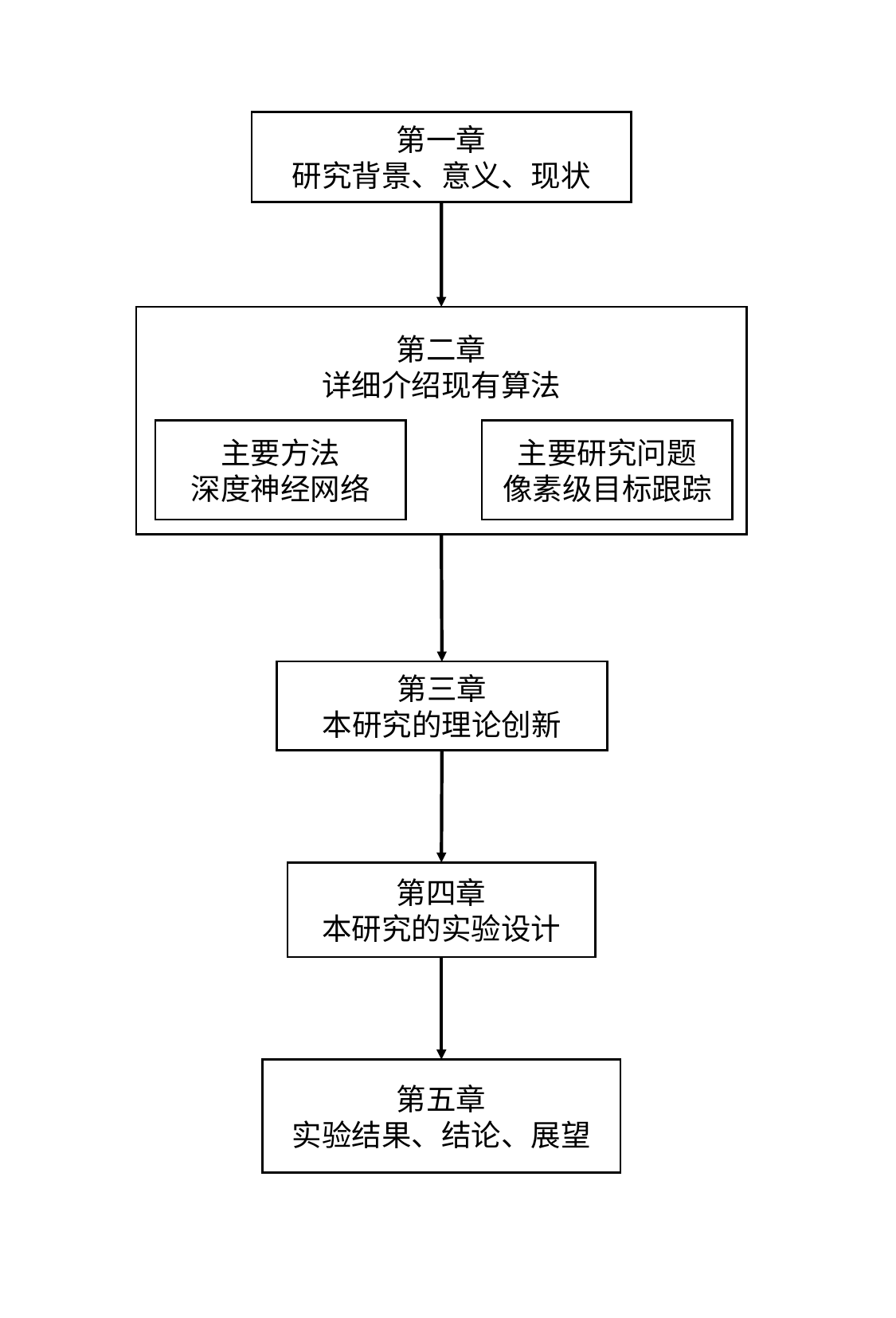

第一章
研究背景、意义、现状
第二章
详细介绍现有算法

主要方法
深度神经网络
主要研究问题
像素级目标跟踪
第三章
本研究的理论创新
第四章
本研究的实验设计
第五章
实验结果、结论、展望